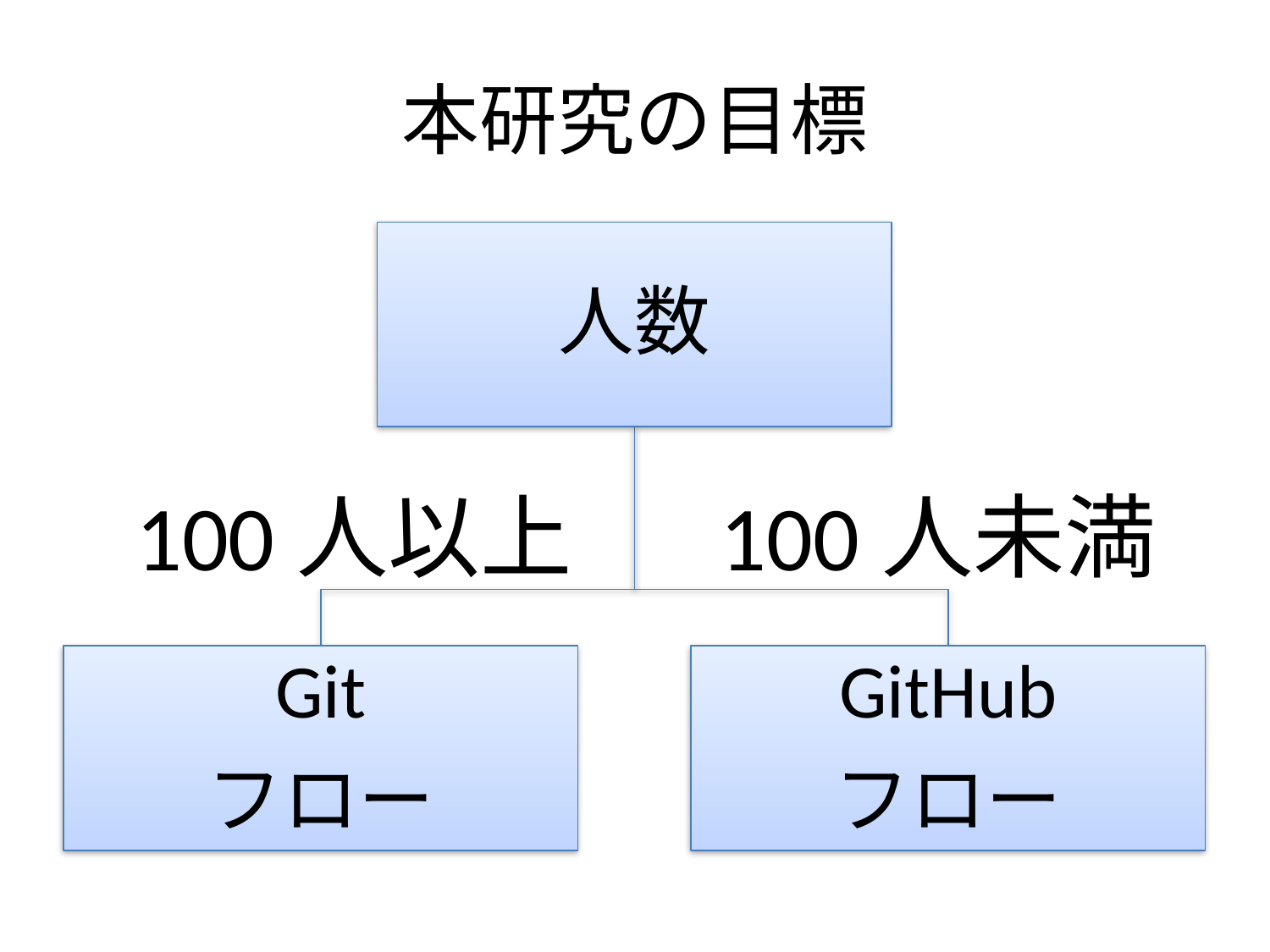

# 本研究の目標
人数
Git
フロー
GitHub
フロー
100人以上
100人未満